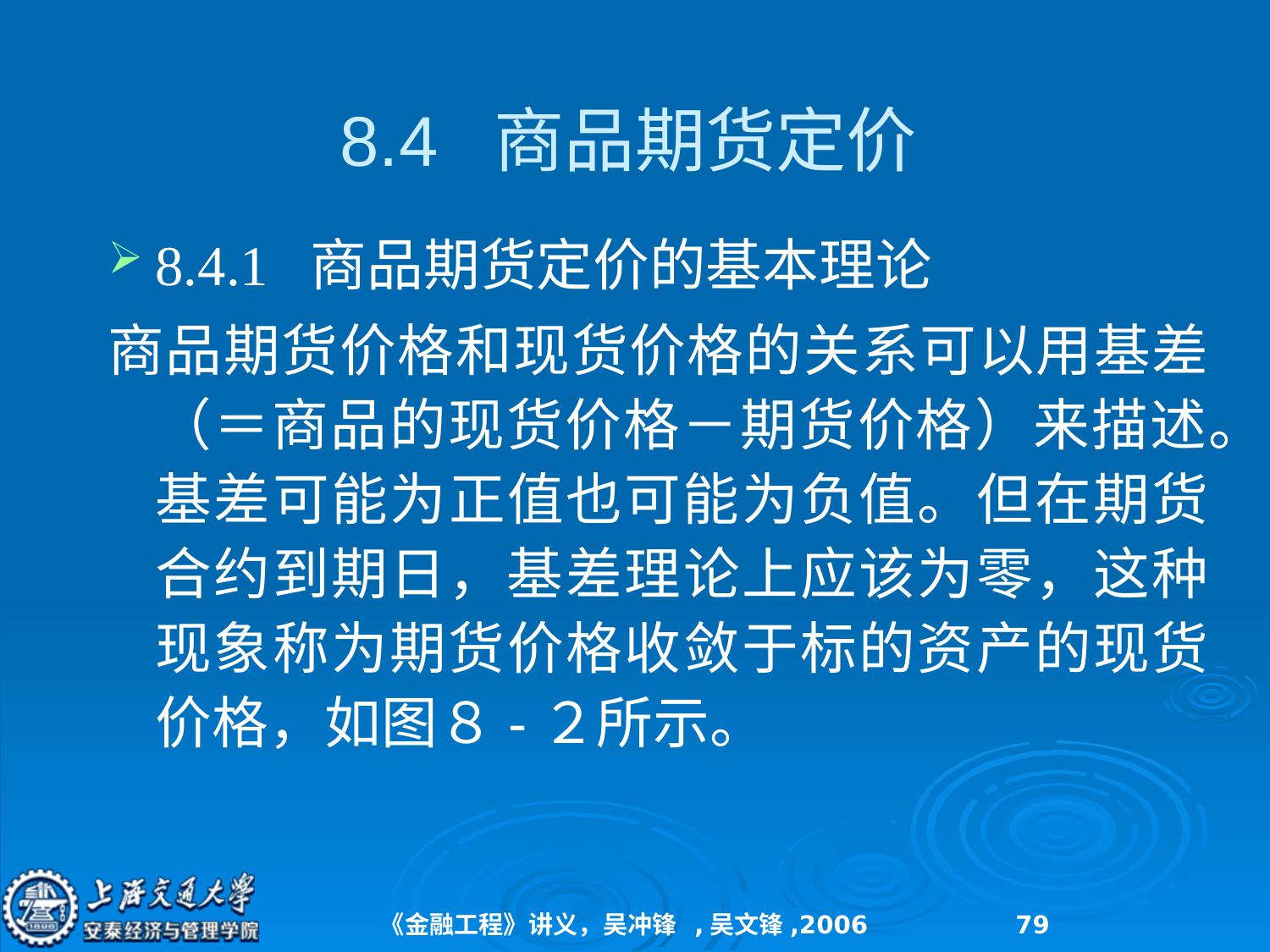

# 8.4  商品期货定价
8.4.1  商品期货定价的基本理论
商品期货价格和现货价格的关系可以用基差（＝商品的现货价格－期货价格）来描述。基差可能为正值也可能为负值。但在期货合约到期日，基差理论上应该为零，这种现象称为期货价格收敛于标的资产的现货价格，如图８-２所示。